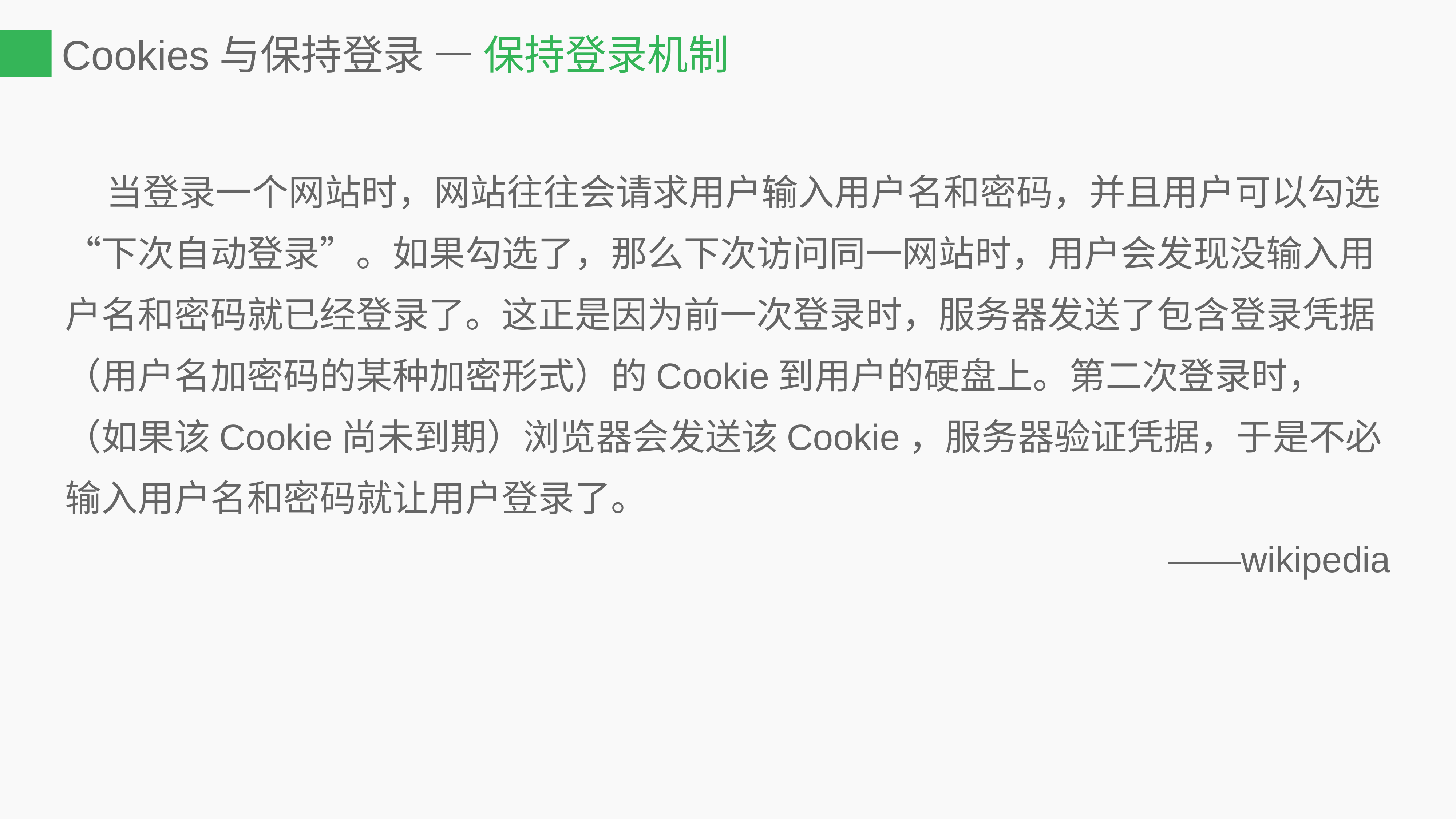

# Cookies与保持登录 — 保持登录机制
    当登录一个网站时，网站往往会请求用户输入用户名和密码，并且用户可以勾选“下次自动登录”。如果勾选了，那么下次访问同一网站时，用户会发现没输入用户名和密码就已经登录了。这正是因为前一次登录时，服务器发送了包含登录凭据（用户名加密码的某种加密形式）的Cookie到用户的硬盘上。第二次登录时，（如果该Cookie尚未到期）浏览器会发送该Cookie，服务器验证凭据，于是不必输入用户名和密码就让用户登录了。
——wikipedia